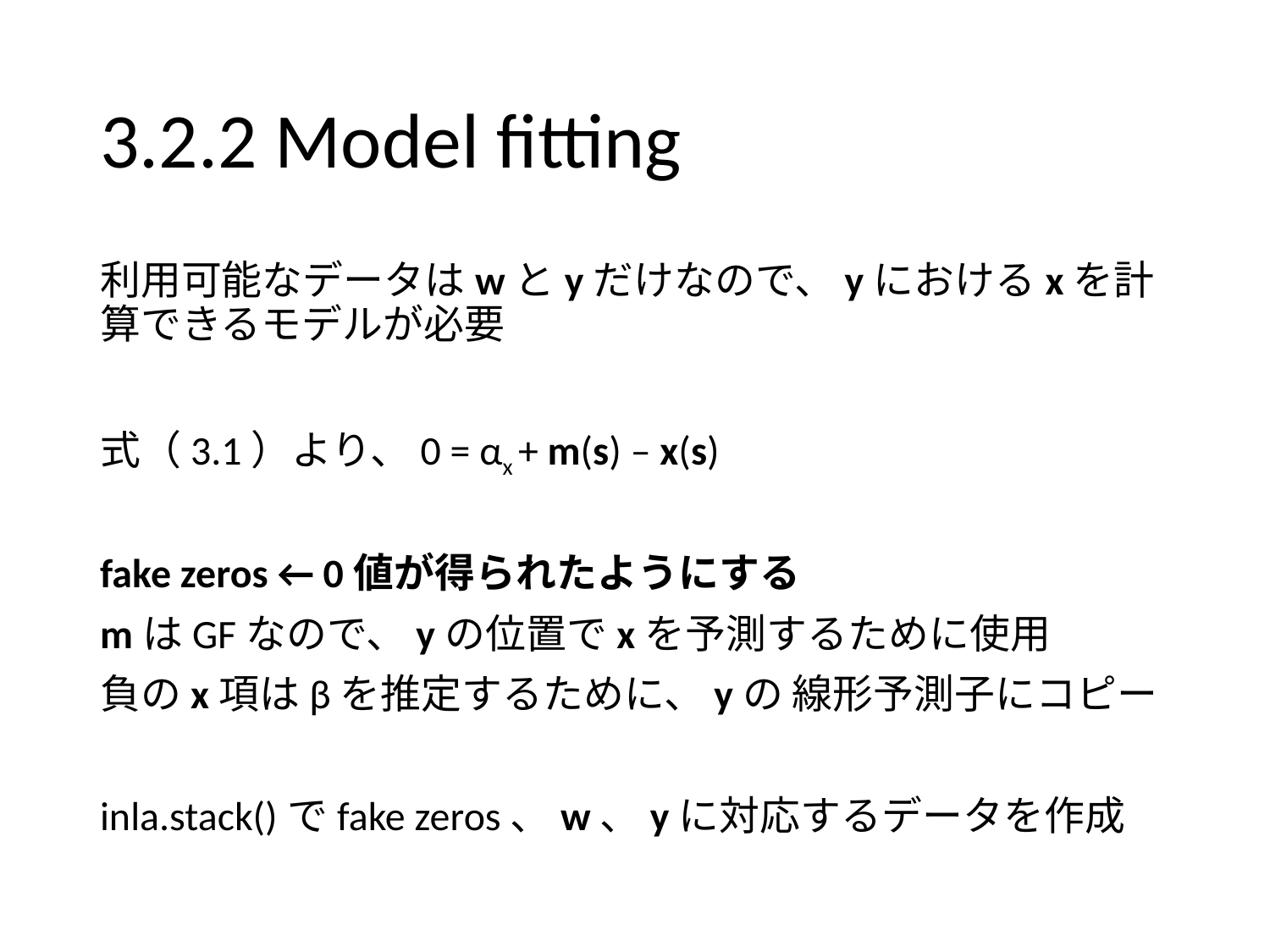

# 3.2.2 Model fitting
利用可能なデータはwとyだけなので、yにおけるxを計算できるモデルが必要

式（3.1）より、0 = αx + m(s) – x(s)

fake zeros ← 0値が得られたようにする
mはGFなので、yの位置でxを予測するために使用
負のx項はβを推定するために、yの 線形予測子にコピー

inla.stack()でfake zeros、w、yに対応するデータを作成